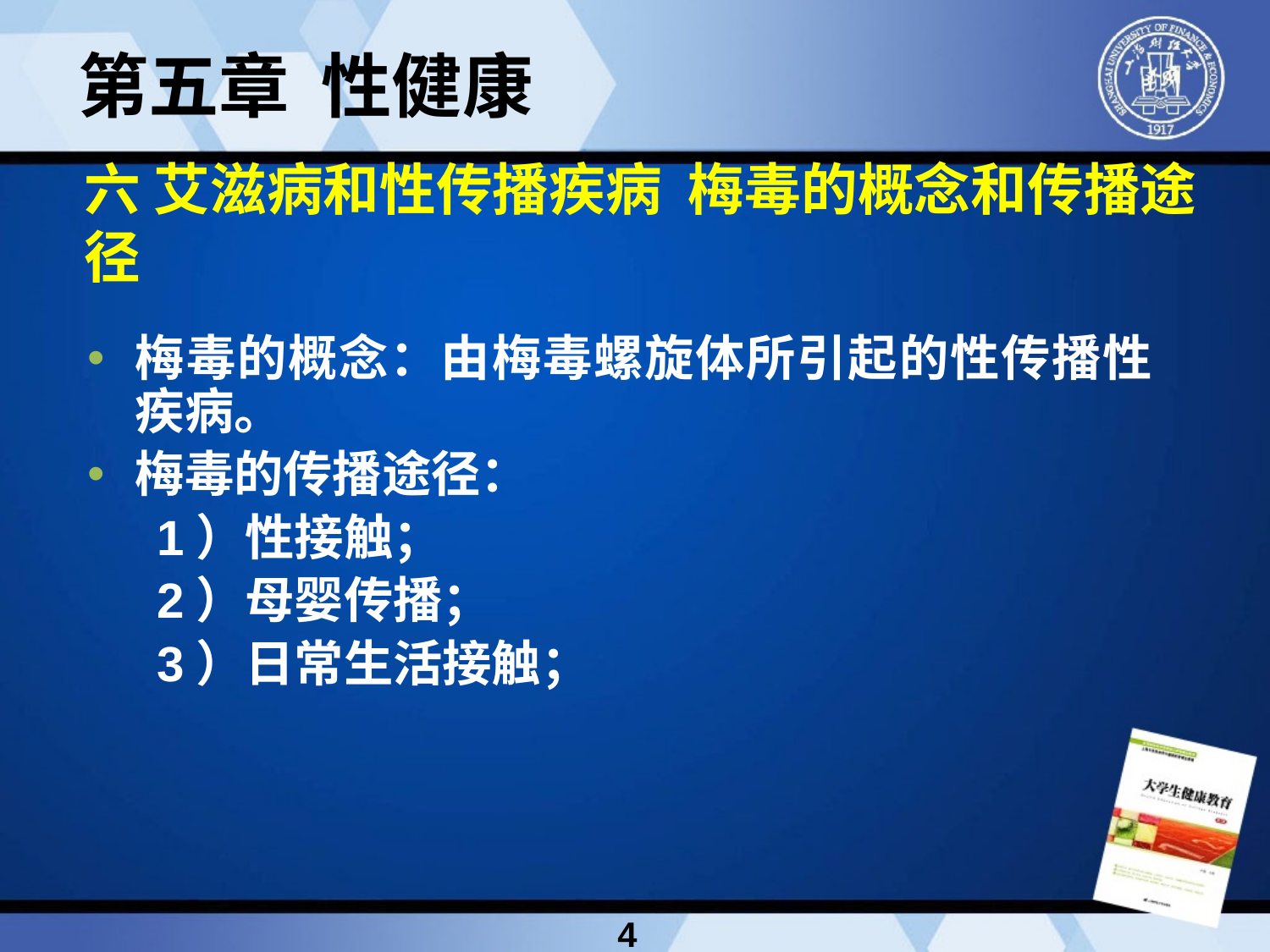

第五章  性健康
# 六 艾滋病和性传播疾病  梅毒的概念和传播途径
梅毒的概念：由梅毒螺旋体所引起的性传播性疾病。
梅毒的传播途径：
     1）性接触；
     2）母婴传播；
     3）日常生活接触；

4